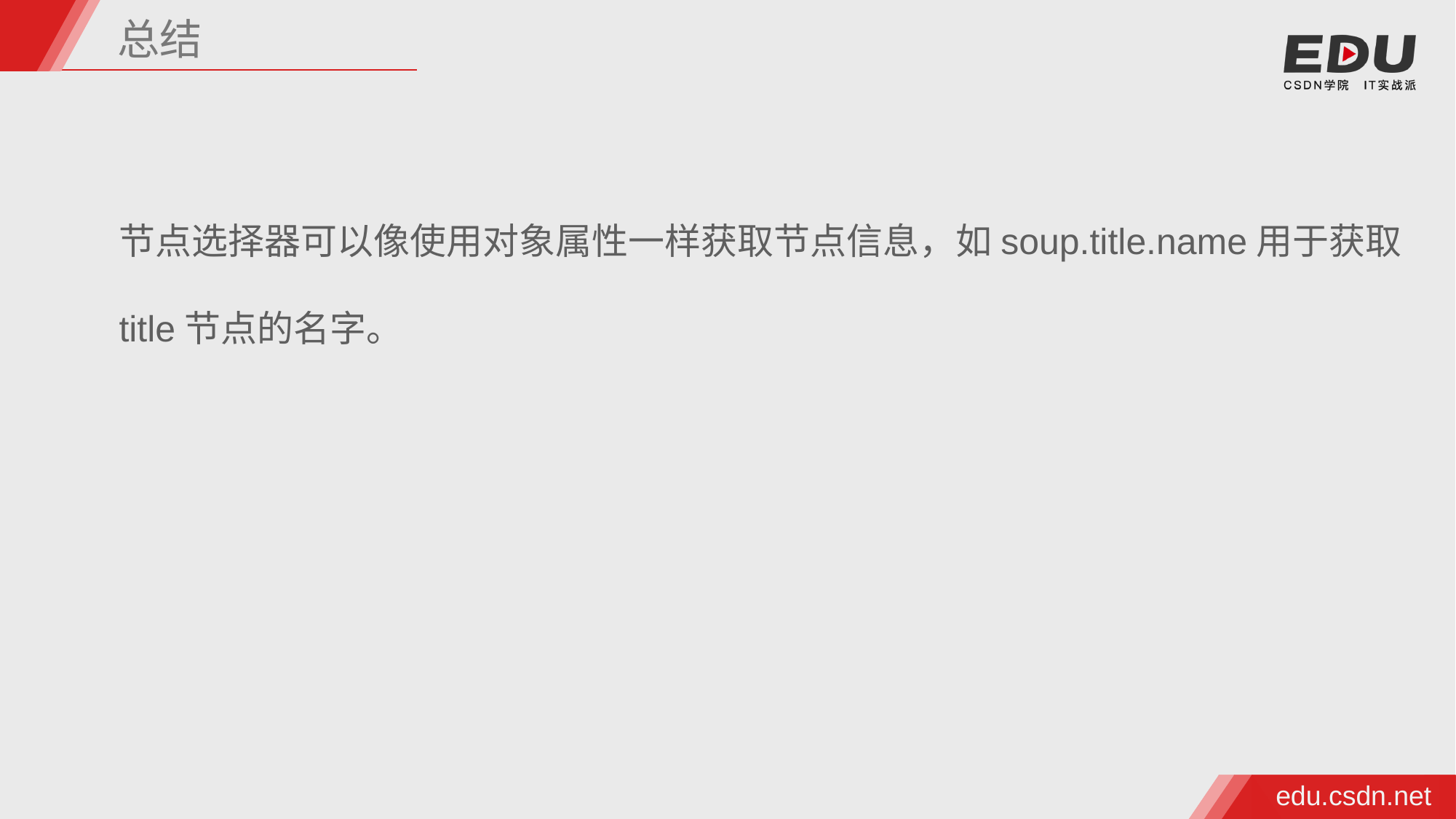

总结
节点选择器可以像使用对象属性一样获取节点信息，如soup.title.name用于获取
title节点的名字。
edu.csdn.net